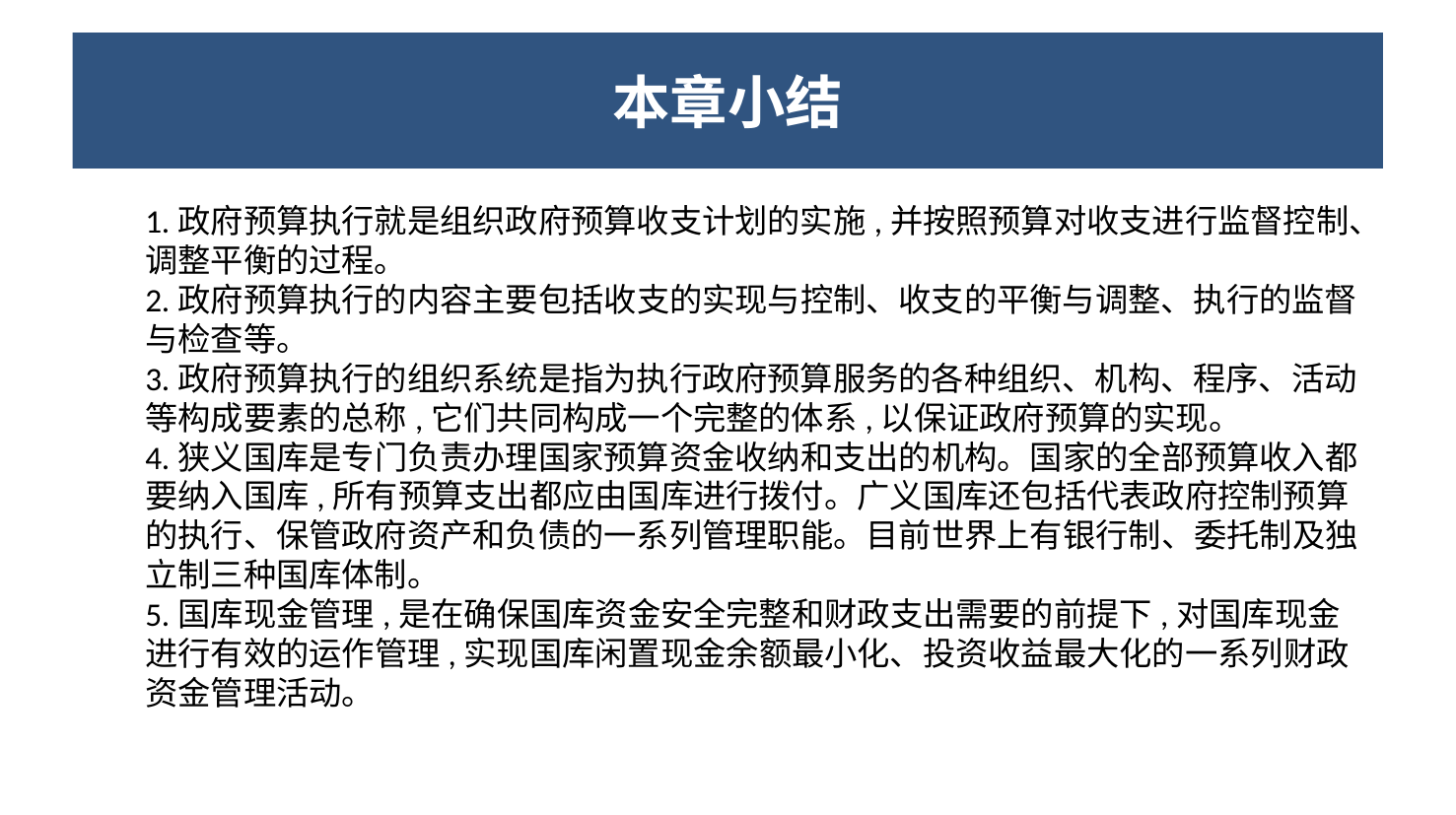

本章小结
# 本章小结
1.政府预算执行就是组织政府预算收支计划的实施,并按照预算对收支进行监督控制、调整平衡的过程。
2.政府预算执行的内容主要包括收支的实现与控制、收支的平衡与调整、执行的监督与检查等。
3.政府预算执行的组织系统是指为执行政府预算服务的各种组织、机构、程序、活动等构成要素的总称,它们共同构成一个完整的体系,以保证政府预算的实现。
4.狭义国库是专门负责办理国家预算资金收纳和支出的机构。国家的全部预算收入都要纳入国库,所有预算支出都应由国库进行拨付。广义国库还包括代表政府控制预算的执行、保管政府资产和负债的一系列管理职能。目前世界上有银行制、委托制及独立制三种国库体制。
5.国库现金管理,是在确保国库资金安全完整和财政支出需要的前提下,对国库现金进行有效的运作管理,实现国库闲置现金余额最小化、投资收益最大化的一系列财政资金管理活动。